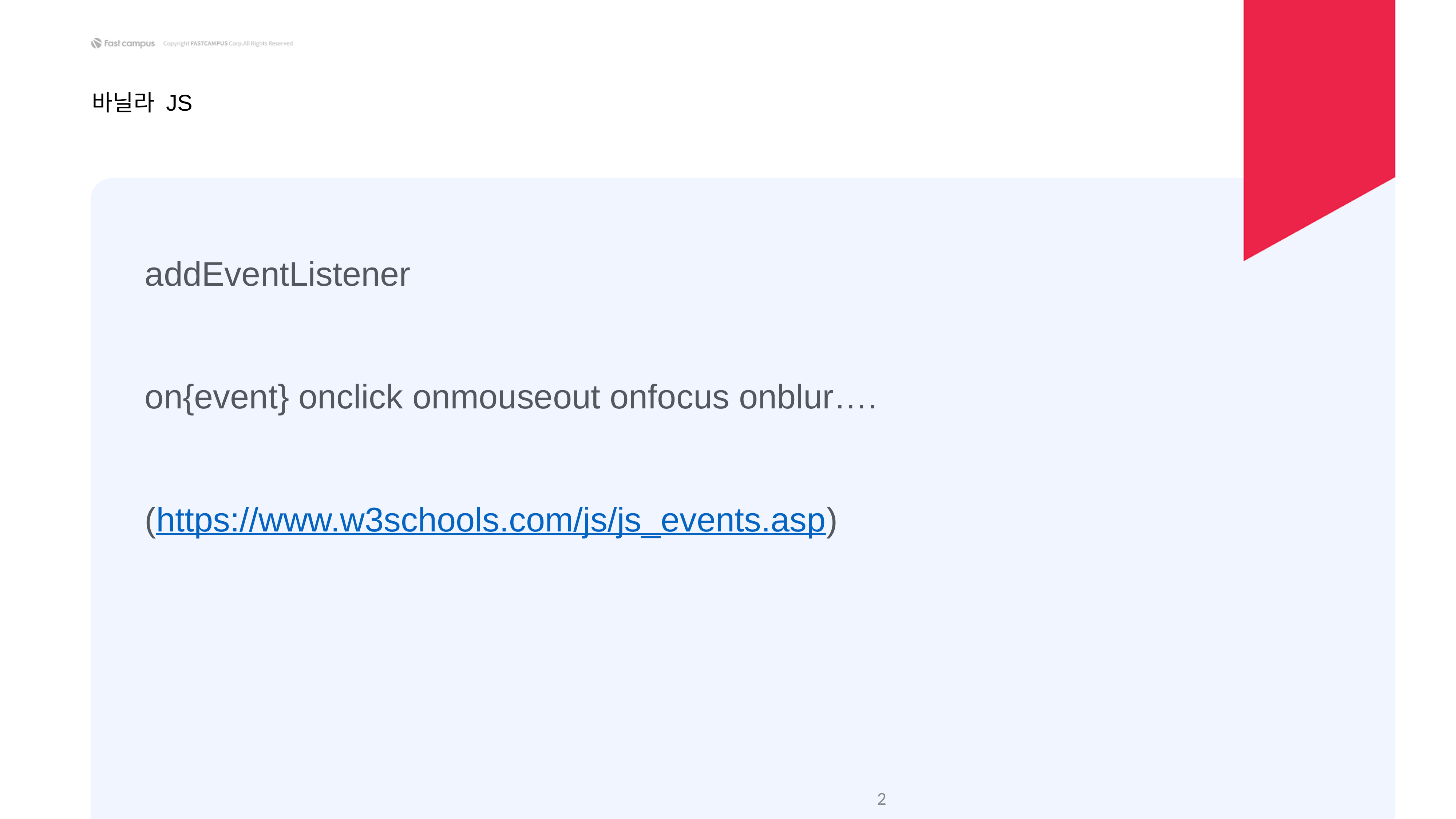

바닐라 JS
addEventListener

on{event} onclick onmouseout onfocus onblur….

(https://www.w3schools.com/js/js_events.asp)
2